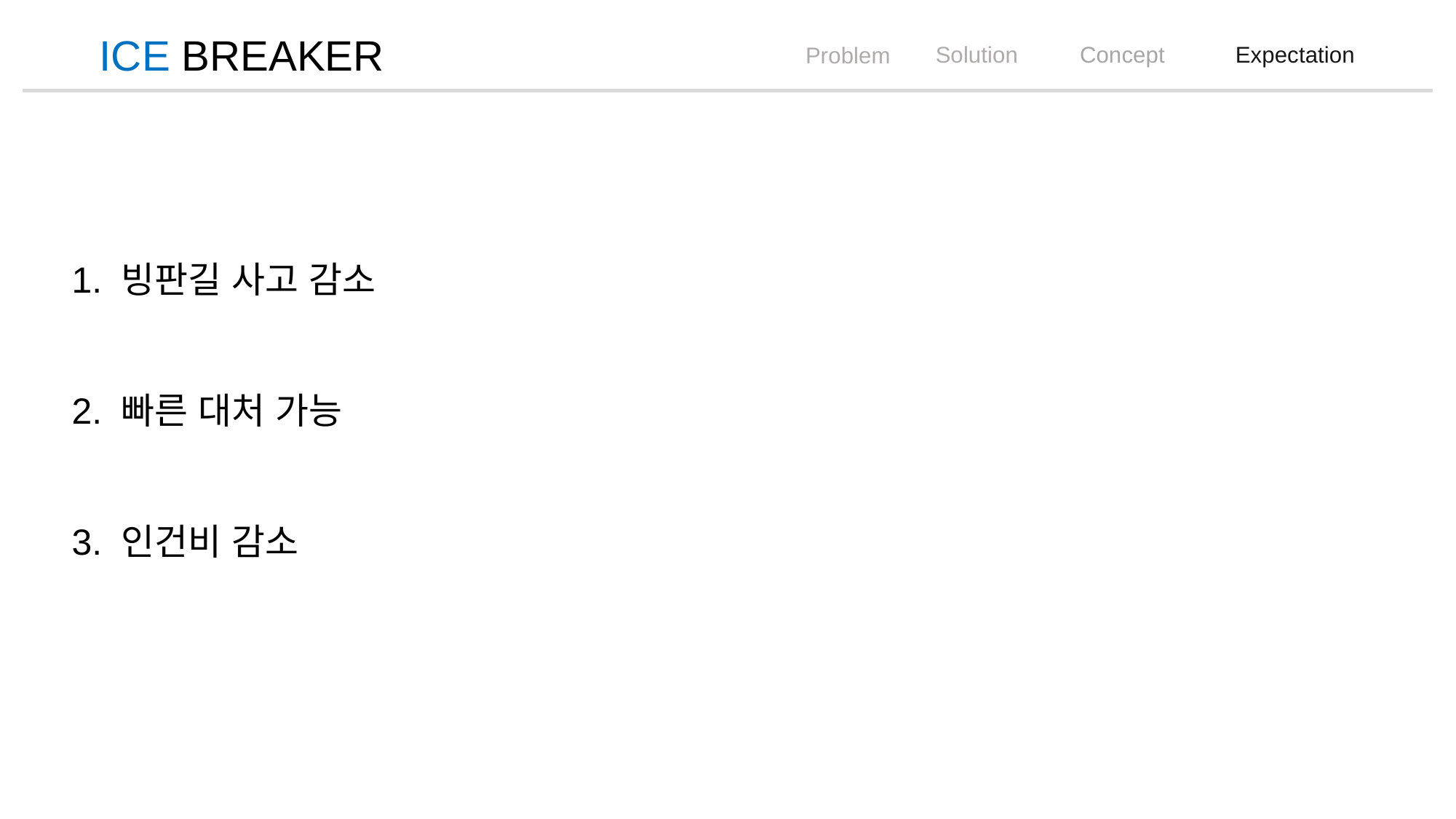

ICE BREAKER
Solution
Concept
Expectation
Problem
1. 빙판길 사고 감소

2. 빠른 대처 가능

3. 인건비 감소